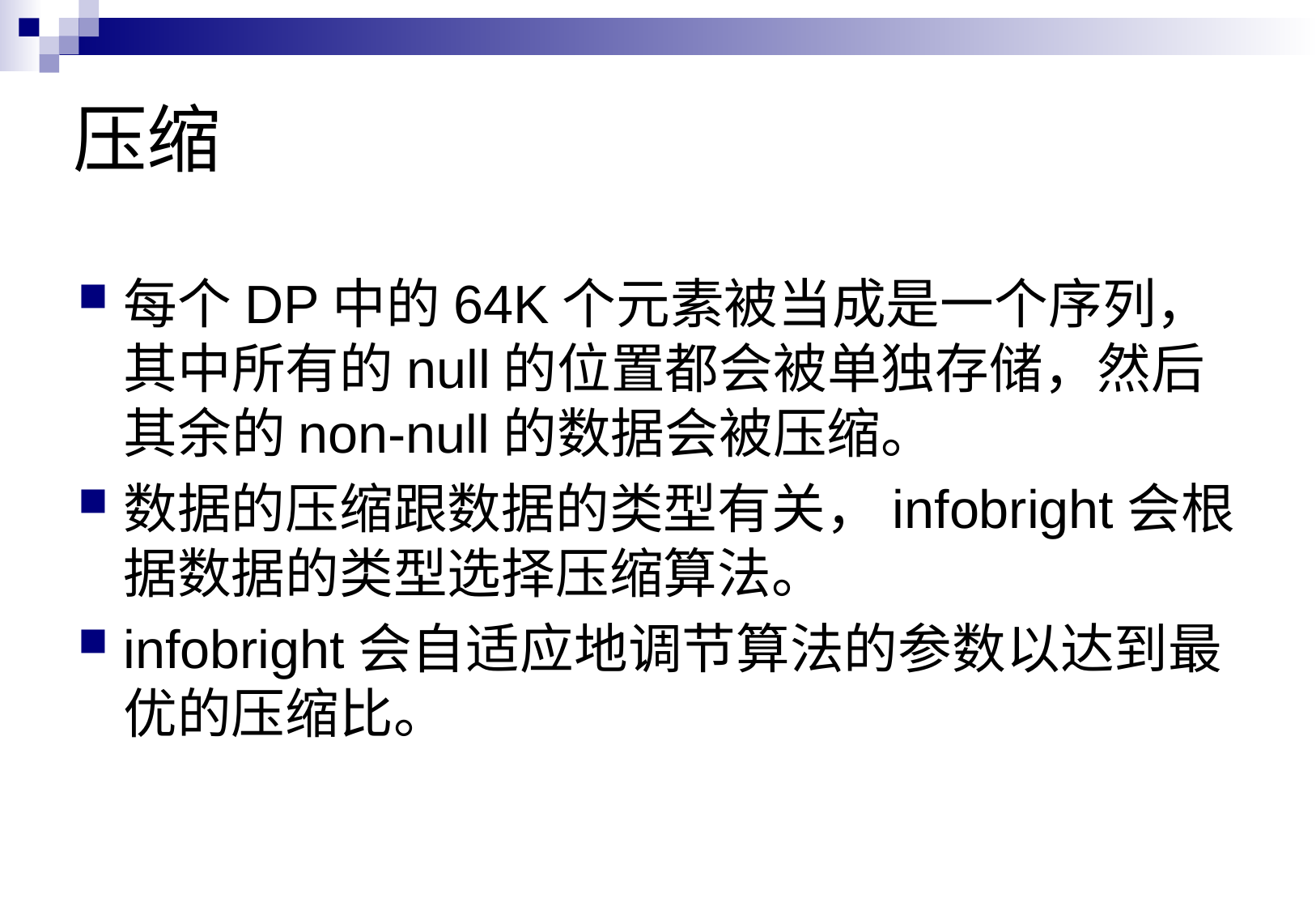

# 压缩
每个DP中的64K个元素被当成是一个序列，其中所有的null的位置都会被单独存储，然后其余的non-null的数据会被压缩。
数据的压缩跟数据的类型有关，infobright会根据数据的类型选择压缩算法。
infobright会自适应地调节算法的参数以达到最优的压缩比。